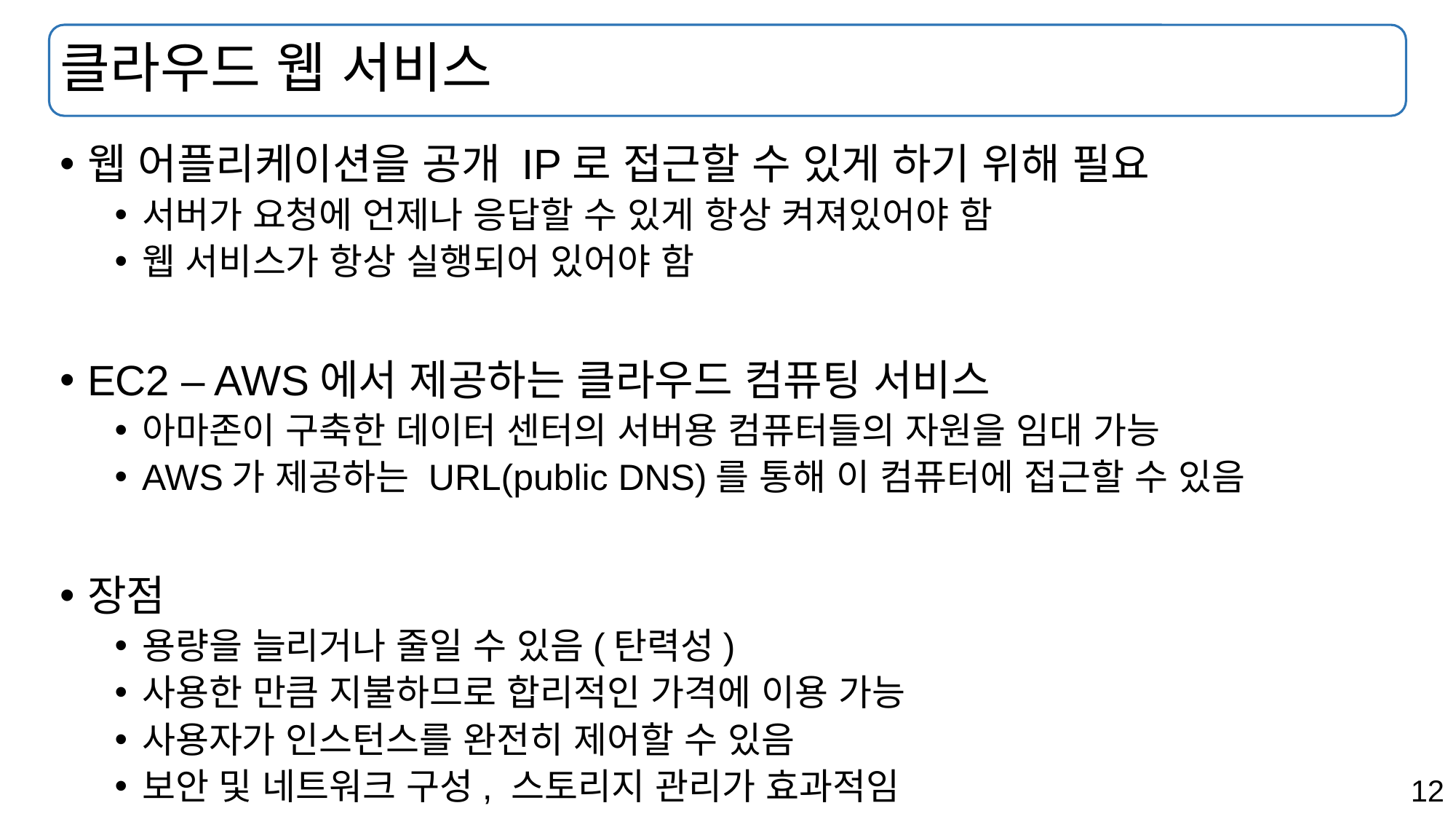

# 클라우드 웹 서비스
웹 어플리케이션을 공개 IP로 접근할 수 있게 하기 위해 필요
서버가 요청에 언제나 응답할 수 있게 항상 켜져있어야 함
웹 서비스가 항상 실행되어 있어야 함

EC2 – AWS에서 제공하는 클라우드 컴퓨팅 서비스
아마존이 구축한 데이터 센터의 서버용 컴퓨터들의 자원을 임대 가능
AWS가 제공하는 URL(public DNS)를 통해 이 컴퓨터에 접근할 수 있음

장점
용량을 늘리거나 줄일 수 있음(탄력성)
사용한 만큼 지불하므로 합리적인 가격에 이용 가능
사용자가 인스턴스를 완전히 제어할 수 있음
보안 및 네트워크 구성, 스토리지 관리가 효과적임